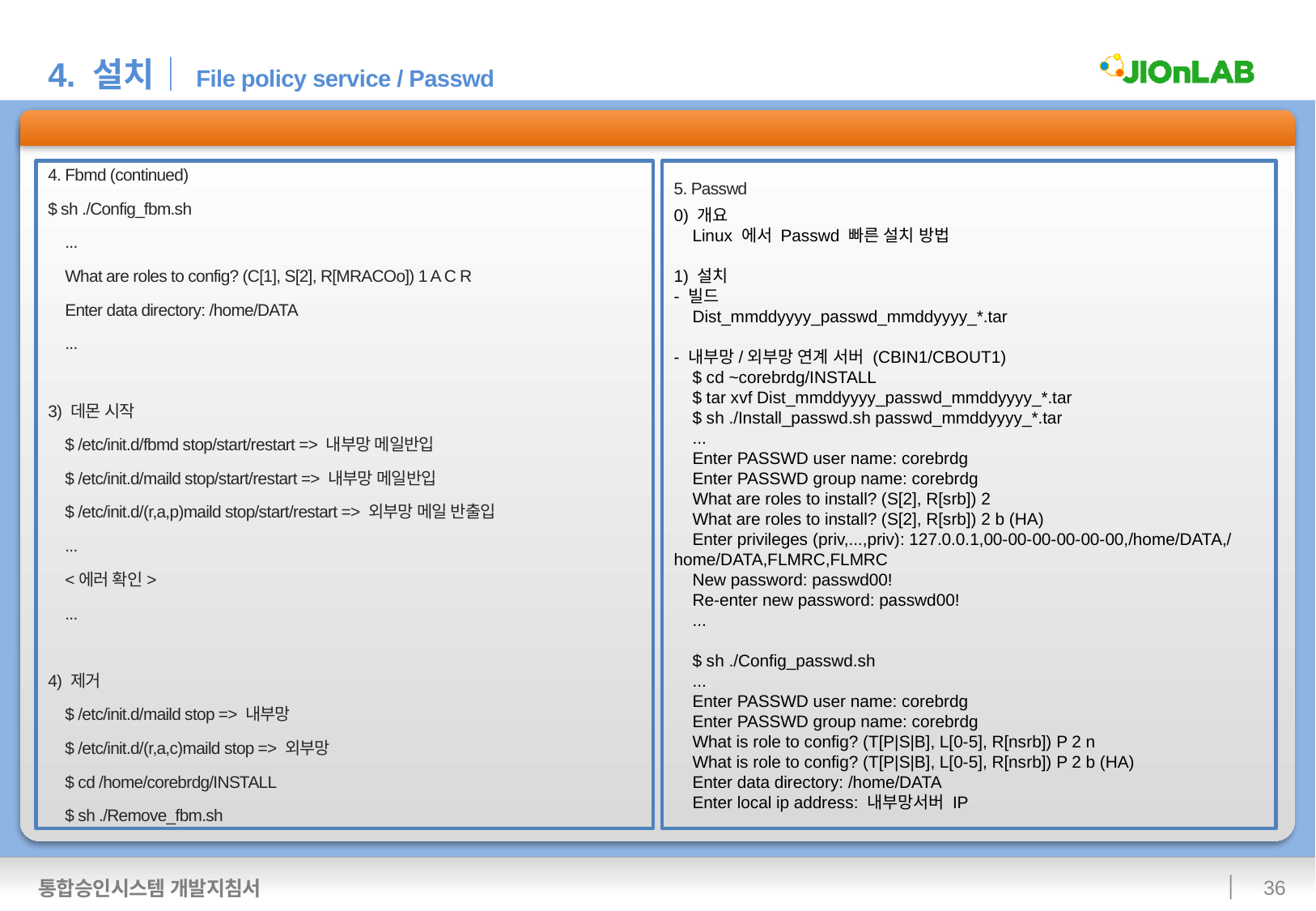

4. 설치│File policy service / Passwd

통합승인시스템 설치

4. Fbmd (continued)
$ sh ./Config_fbm.sh
    ...
    What are roles to config? (C[1], S[2], R[MRACOo]) 1 A C R
    Enter data directory: /home/DATA
    ...

3) 데몬 시작
    $ /etc/init.d/fbmd stop/start/restart => 내부망 메일반입
    $ /etc/init.d/maild stop/start/restart => 내부망 메일반입
    $ /etc/init.d/(r,a,p)maild stop/start/restart => 외부망 메일 반출입
    ...
    <에러 확인>
    ...

4) 제거
    $ /etc/init.d/maild stop => 내부망
    $ /etc/init.d/(r,a,c)maild stop => 외부망
    $ cd /home/corebrdg/INSTALL
    $ sh ./Remove_fbm.sh
5. Passwd
0) 개요
    Linux 에서 Passwd 빠른 설치 방법

1) 설치
- 빌드
    Dist_mmddyyyy_passwd_mmddyyyy_*.tar

- 내부망/외부망 연계 서버 (CBIN1/CBOUT1)
    $ cd ~corebrdg/INSTALL
    $ tar xvf Dist_mmddyyyy_passwd_mmddyyyy_*.tar
    $ sh ./Install_passwd.sh passwd_mmddyyyy_*.tar
    ...
    Enter PASSWD user name: corebrdg
    Enter PASSWD group name: corebrdg
    What are roles to install? (S[2], R[srb]) 2
    What are roles to install? (S[2], R[srb]) 2 b (HA)
    Enter privileges (priv,...,priv): 127.0.0.1,00-00-00-00-00-00,/home/DATA,/home/DATA,FLMRC,FLMRC
    New password: passwd00!
    Re-enter new password: passwd00!
    ...

    $ sh ./Config_passwd.sh
    ...
    Enter PASSWD user name: corebrdg
    Enter PASSWD group name: corebrdg
    What is role to config? (T[P|S|B], L[0-5], R[nsrb]) P 2 n
    What is role to config? (T[P|S|B], L[0-5], R[nsrb]) P 2 b (HA)
    Enter data directory: /home/DATA
    Enter local ip address: 내부망서버 IP
 36